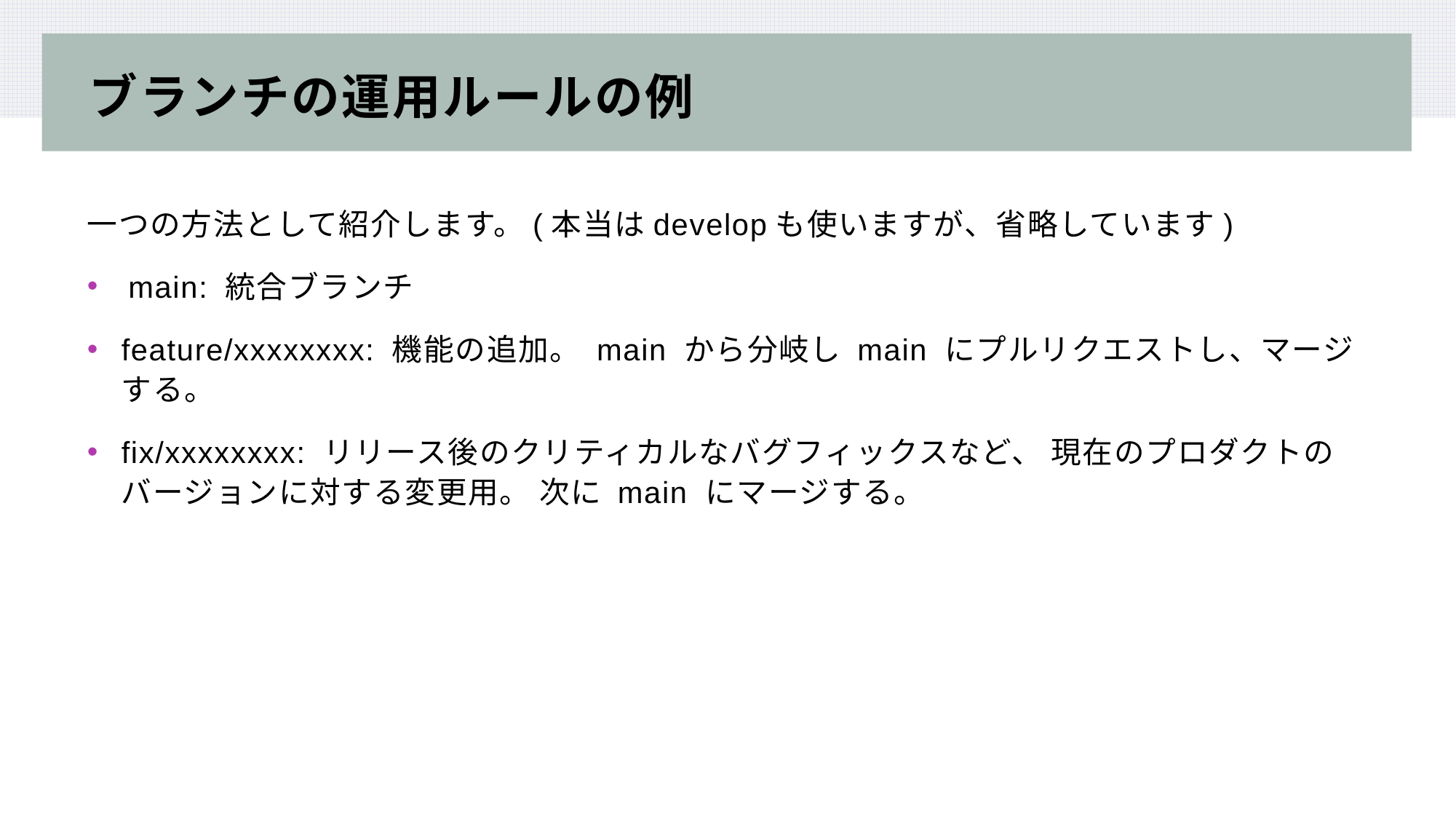

# ブランチの運用ルールの例
一つの方法として紹介します。(本当はdevelopも使いますが、省略しています)
main: 統合ブランチ
feature/xxxxxxxx: 機能の追加。 main から分岐し main にプルリクエストし、マージする。
fix/xxxxxxxx: リリース後のクリティカルなバグフィックスなど、 現在のプロダクトのバージョンに対する変更用。 次に main にマージする。